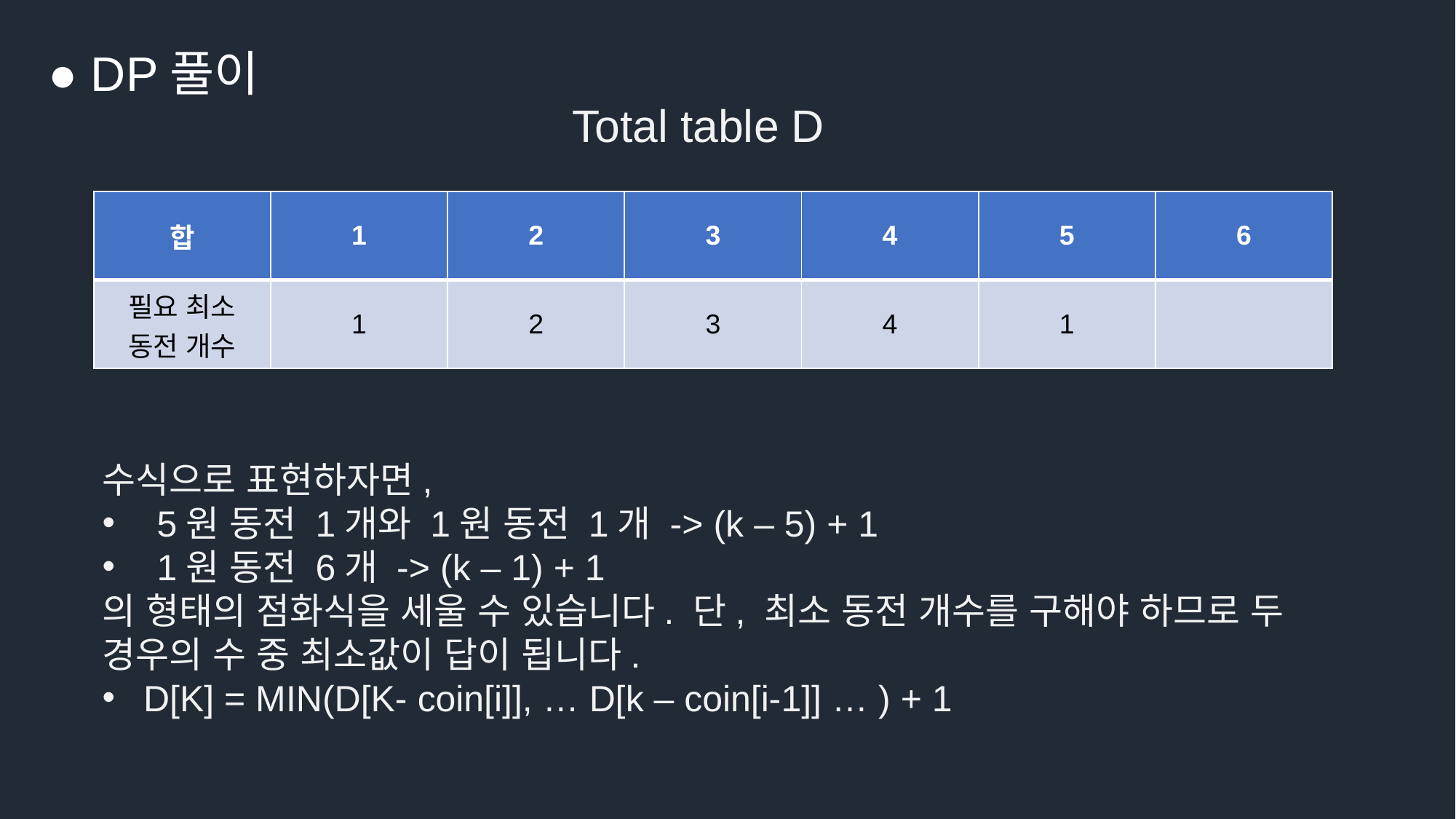

● DP풀이
Total table D
| 합 | 1 | 2 | 3 | 4 | 5 | 6 |
| --- | --- | --- | --- | --- | --- | --- |
| 필요 최소 동전 개수 | 1 | 2 | 3 | 4 | 1 |  |
수식으로 표현하자면,
5원 동전 1개와 1원 동전 1개 -> (k – 5) + 1
1원 동전 6개 -> (k – 1) + 1
의 형태의 점화식을 세울 수 있습니다. 단, 최소 동전 개수를 구해야 하므로 두 경우의 수 중 최소값이 답이 됩니다.
D[K] = MIN(D[K- coin[i]], … D[k – coin[i-1]] … ) + 1